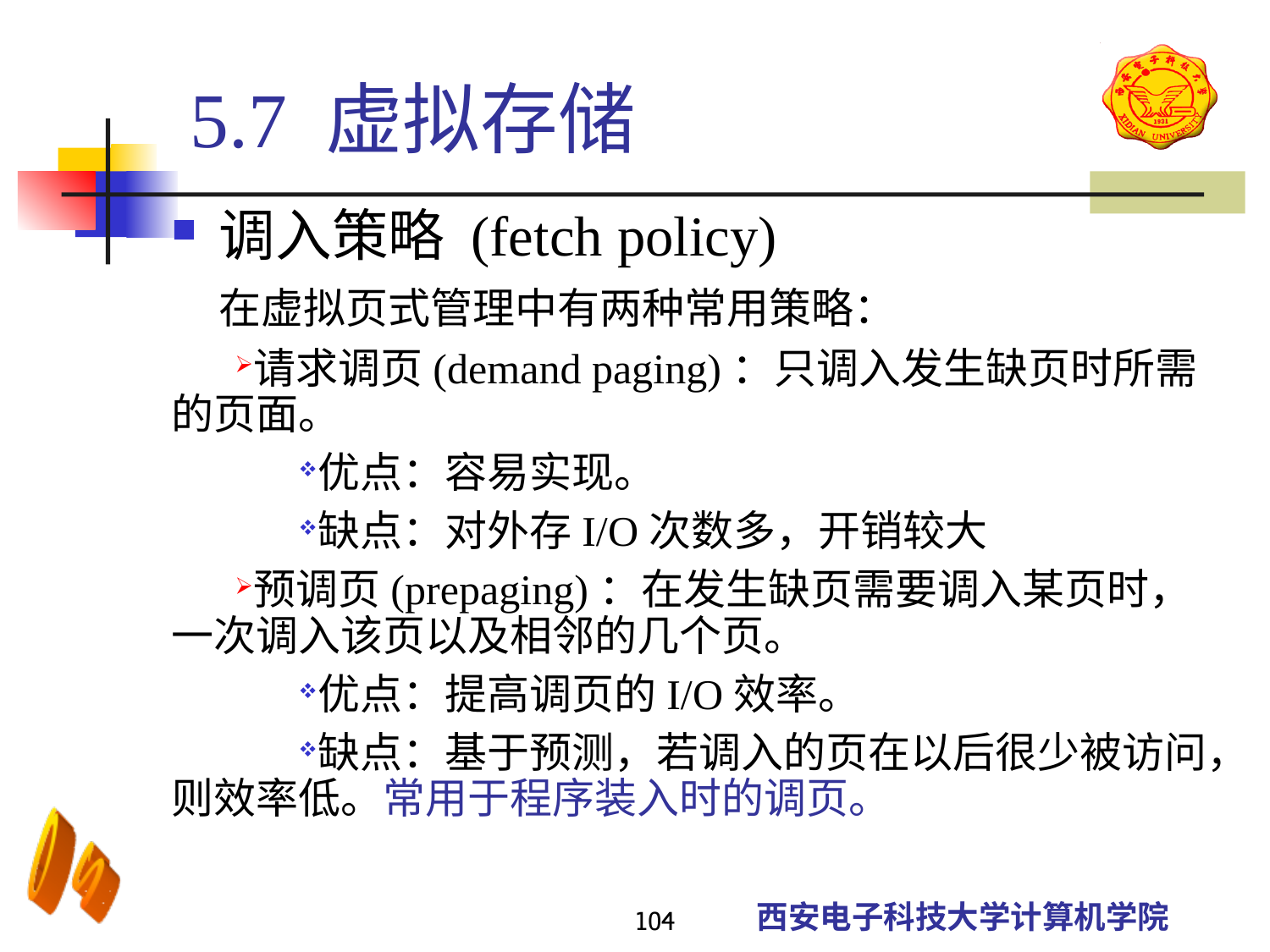

5.7 虚拟存储
调入策略 (fetch policy)
	在虚拟页式管理中有两种常用策略：
请求调页(demand paging)：只调入发生缺页时所需的页面。
优点：容易实现。
缺点：对外存I/O次数多，开销较大
预调页(prepaging)：在发生缺页需要调入某页时，一次调入该页以及相邻的几个页。
优点：提高调页的I/O效率。
缺点：基于预测，若调入的页在以后很少被访问，则效率低。常用于程序装入时的调页。
104